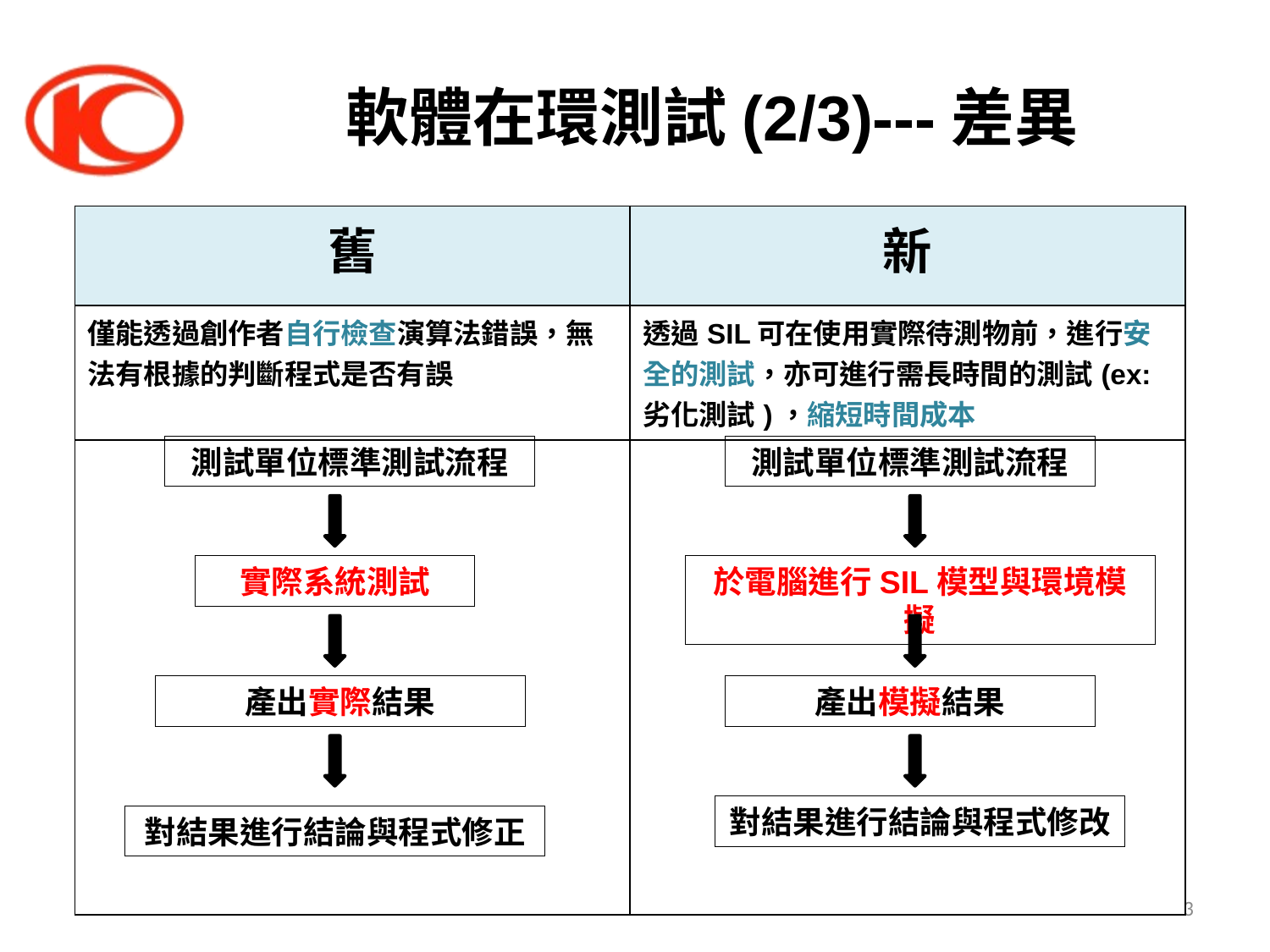

# 軟體在環測試(2/3)---差異
| 舊 | 新 |
| --- | --- |
| 僅能透過創作者自行檢查演算法錯誤，無法有根據的判斷程式是否有誤 | 透過SIL可在使用實際待測物前，進行安全的測試，亦可進行需長時間的測試(ex:劣化測試)，縮短時間成本 |
|  |  |
測試單位標準測試流程

實際系統測試

產出實際結果

對結果進行結論與程式修正
測試單位標準測試流程

於電腦進行SIL模型與環境模擬

產出模擬結果

對結果進行結論與程式修改
3